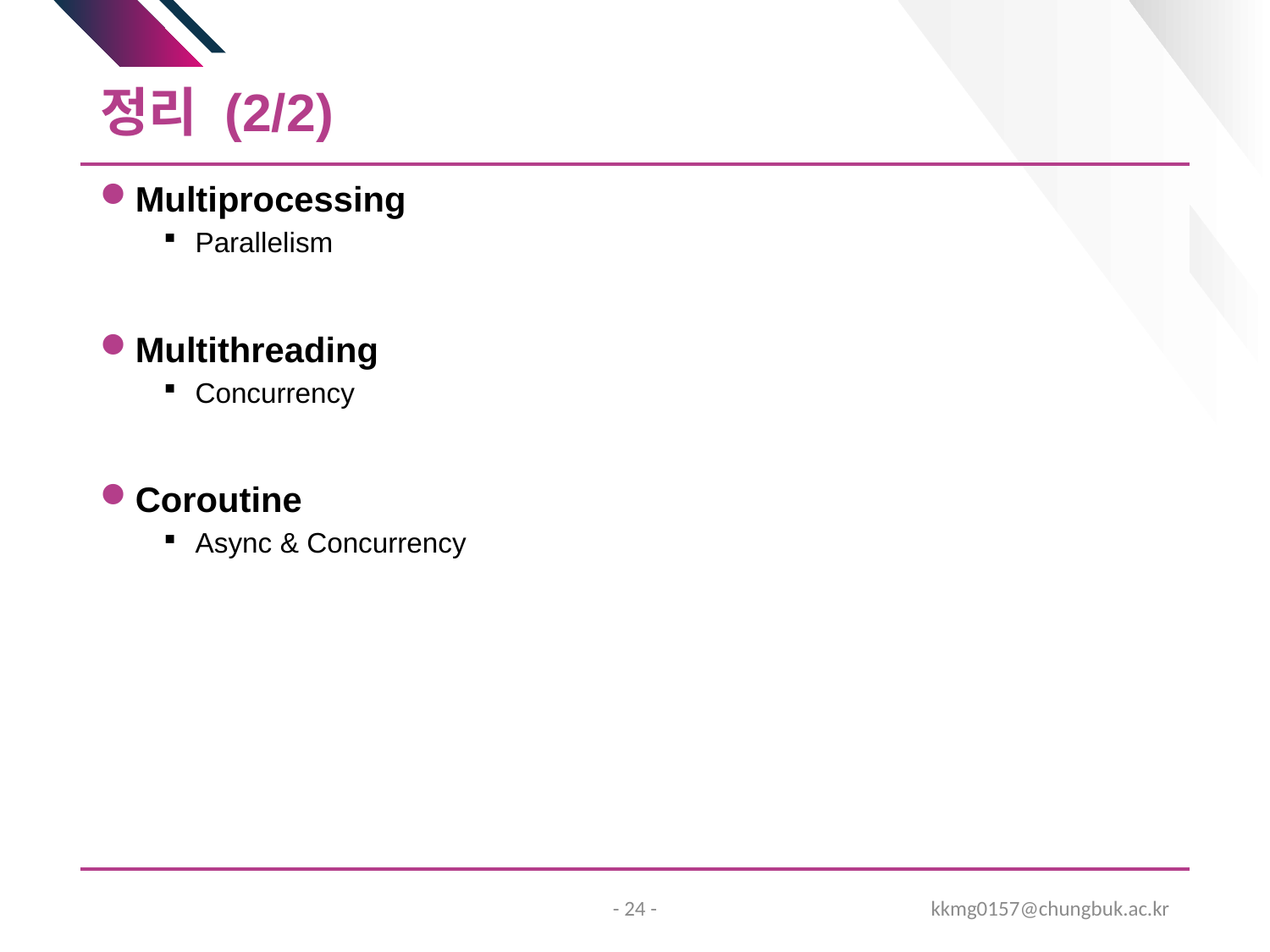

# 정리 (2/2)
Multiprocessing
Parallelism

Multithreading
Concurrency

Coroutine
Async & Concurrency

- 24 -
kkmg0157@chungbuk.ac.kr